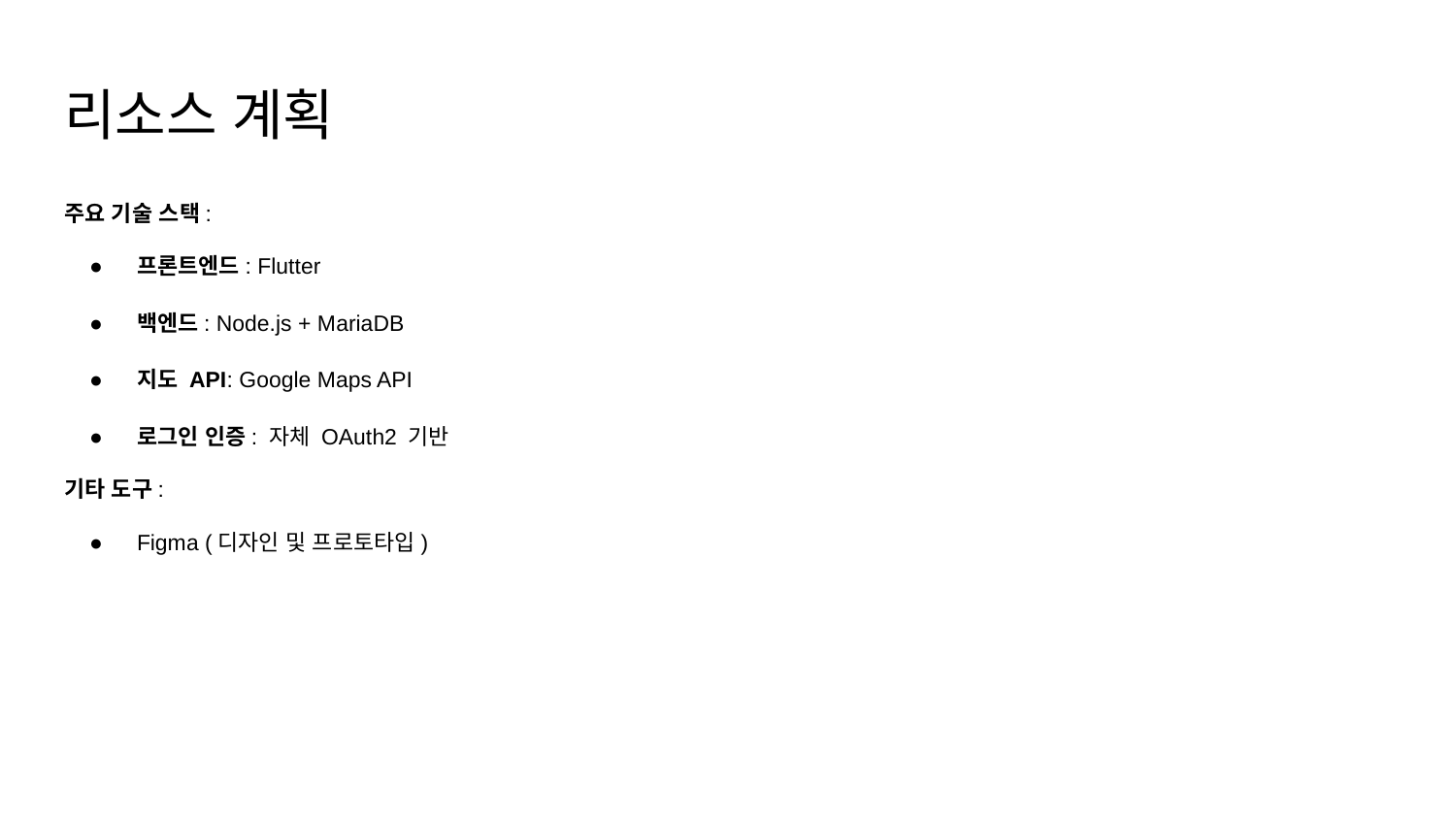

# 리소스 계획
주요 기술 스택:
프론트엔드: Flutter
백엔드: Node.js + MariaDB
지도 API: Google Maps API
로그인 인증: 자체 OAuth2 기반
기타 도구:
Figma (디자인 및 프로토타입)